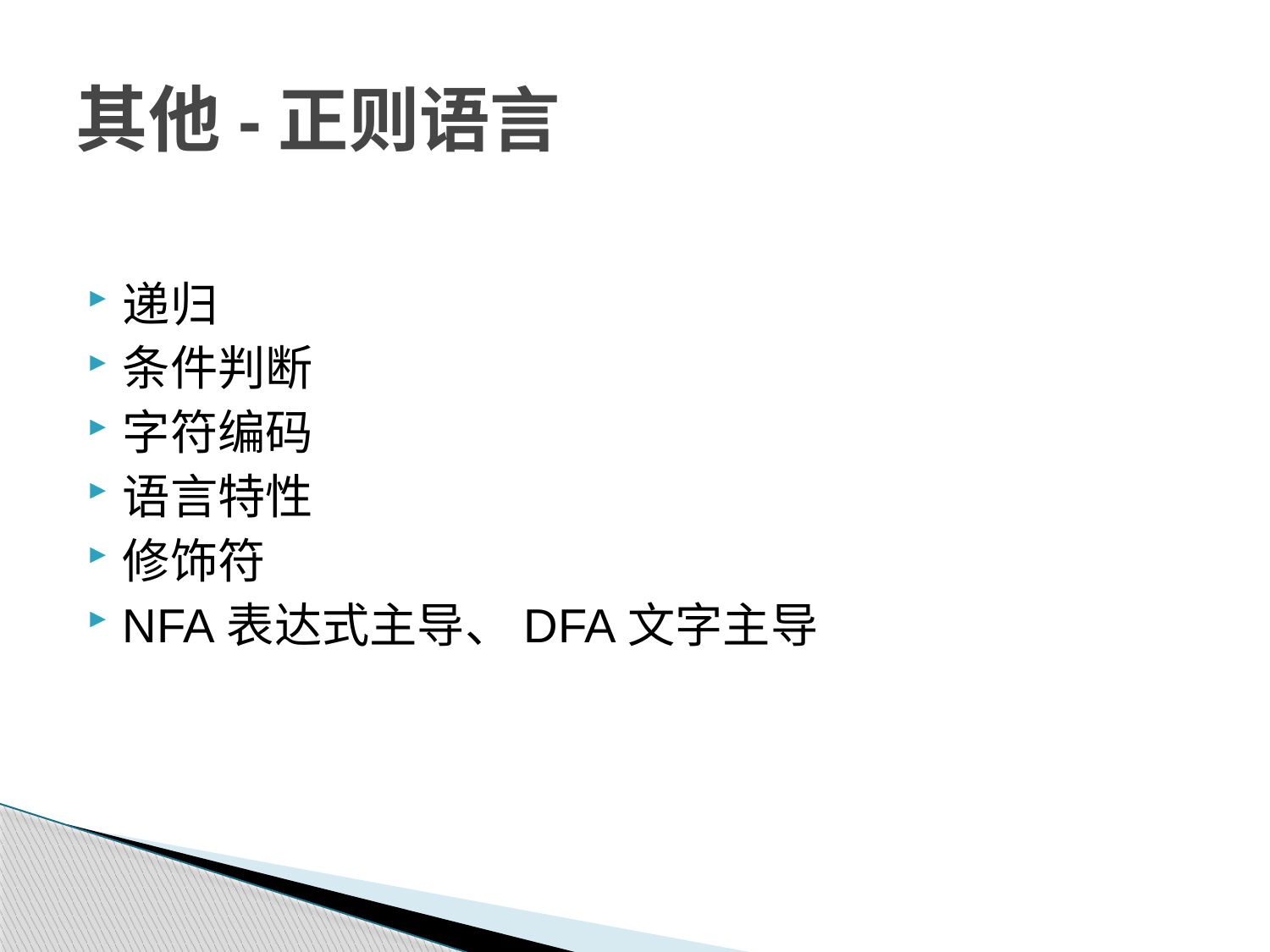

# 其他-正则语言
递归
条件判断
字符编码
语言特性
修饰符
NFA表达式主导、DFA文字主导